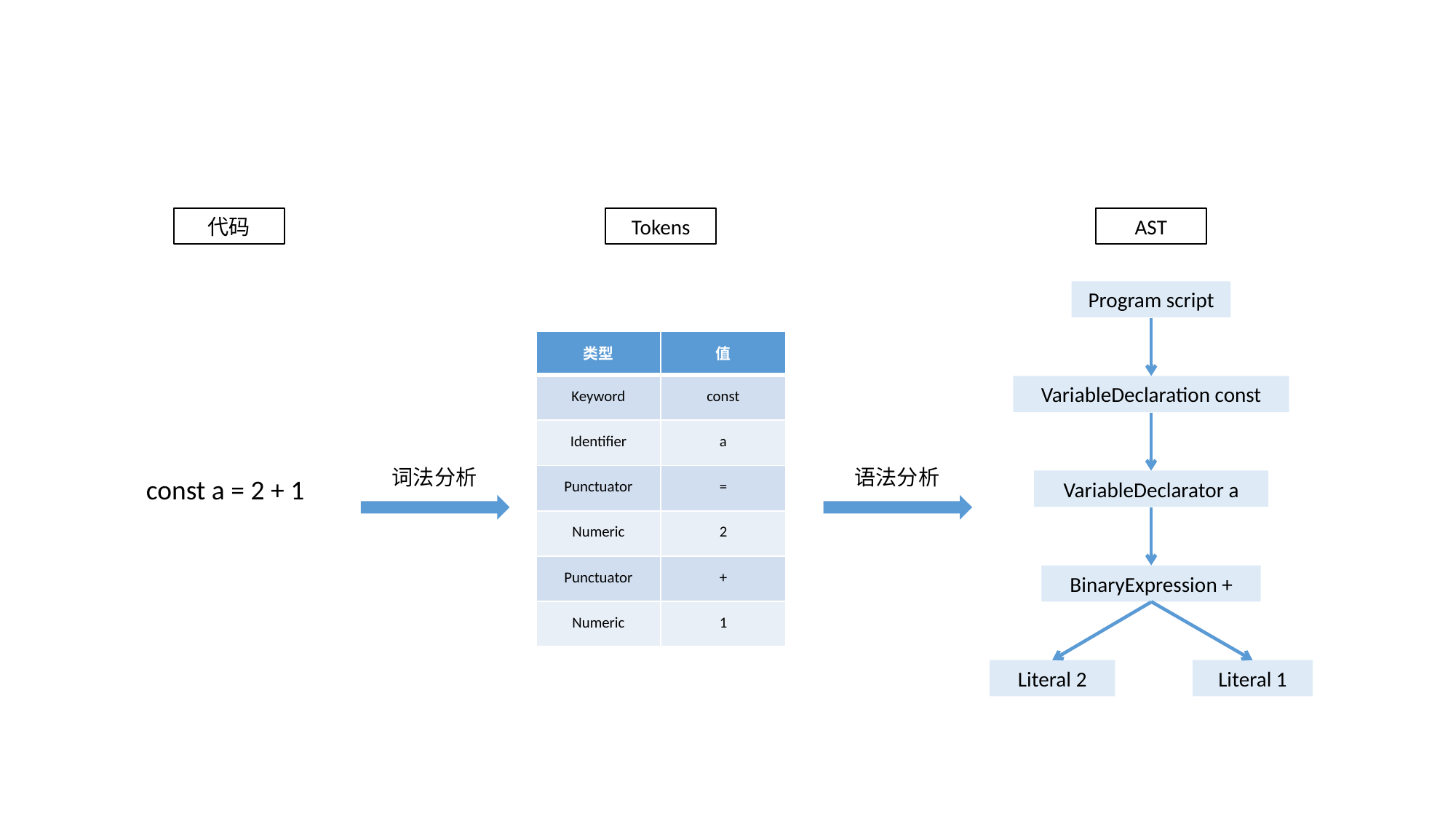

代码
Tokens
AST
Program script
VariableDeclaration const
VariableDeclarator a
BinaryExpression +
Literal 2
Literal 1
| 类型 | 值 |
| --- | --- |
| Keyword | const |
| Identifier | a |
| Punctuator | = |
| Numeric | 2 |
| Punctuator | + |
| Numeric | 1 |
词法分析

语法分析

const a = 2 + 1